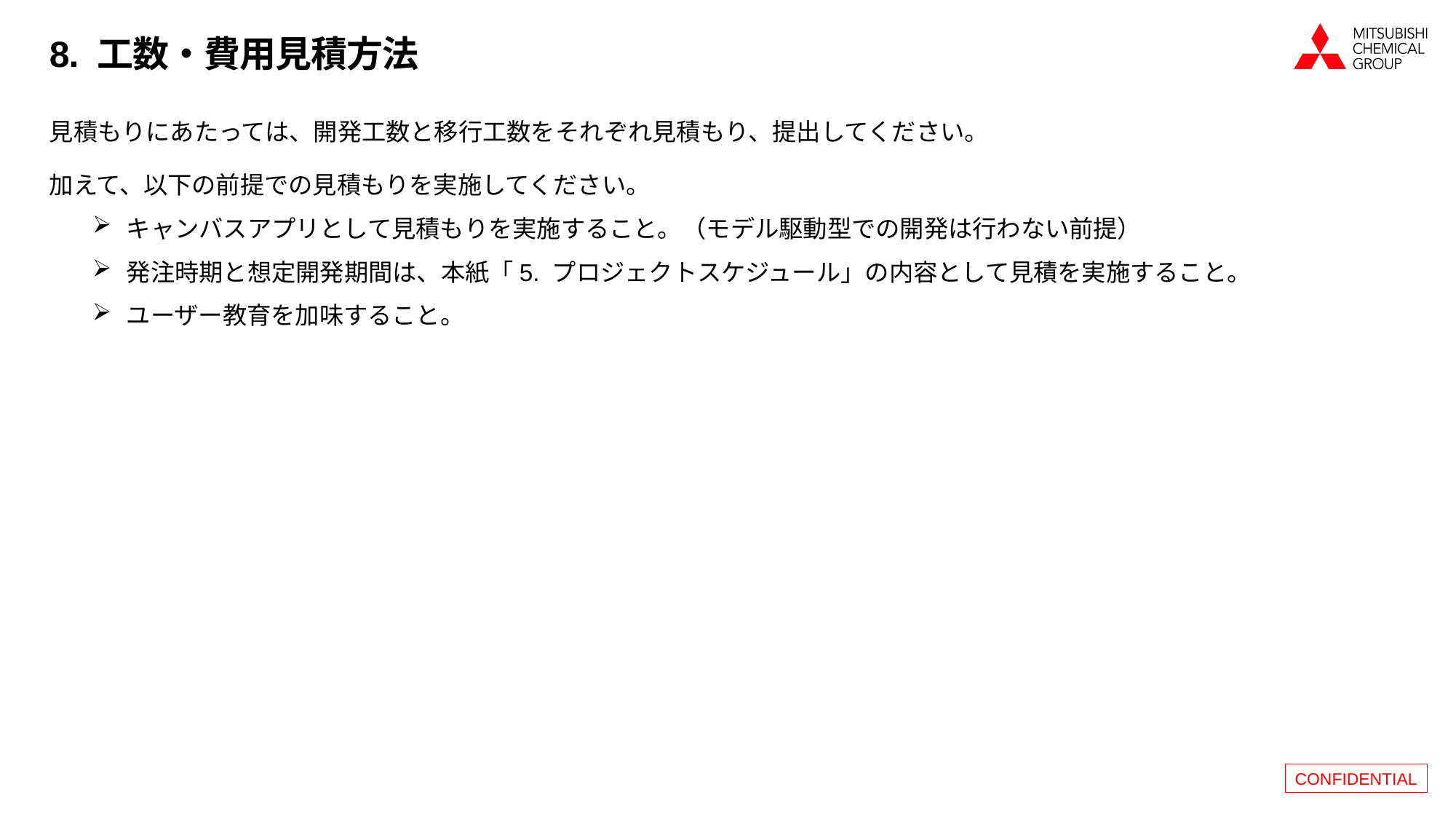

# 8. 工数・費用見積方法
見積もりにあたっては、開発工数と移行工数をそれぞれ見積もり、提出してください。
加えて、以下の前提での見積もりを実施してください。
キャンバスアプリとして見積もりを実施すること。（モデル駆動型での開発は行わない前提）
発注時期と想定開発期間は、本紙「5. プロジェクトスケジュール」の内容として見積を実施すること。
ユーザー教育を加味すること。